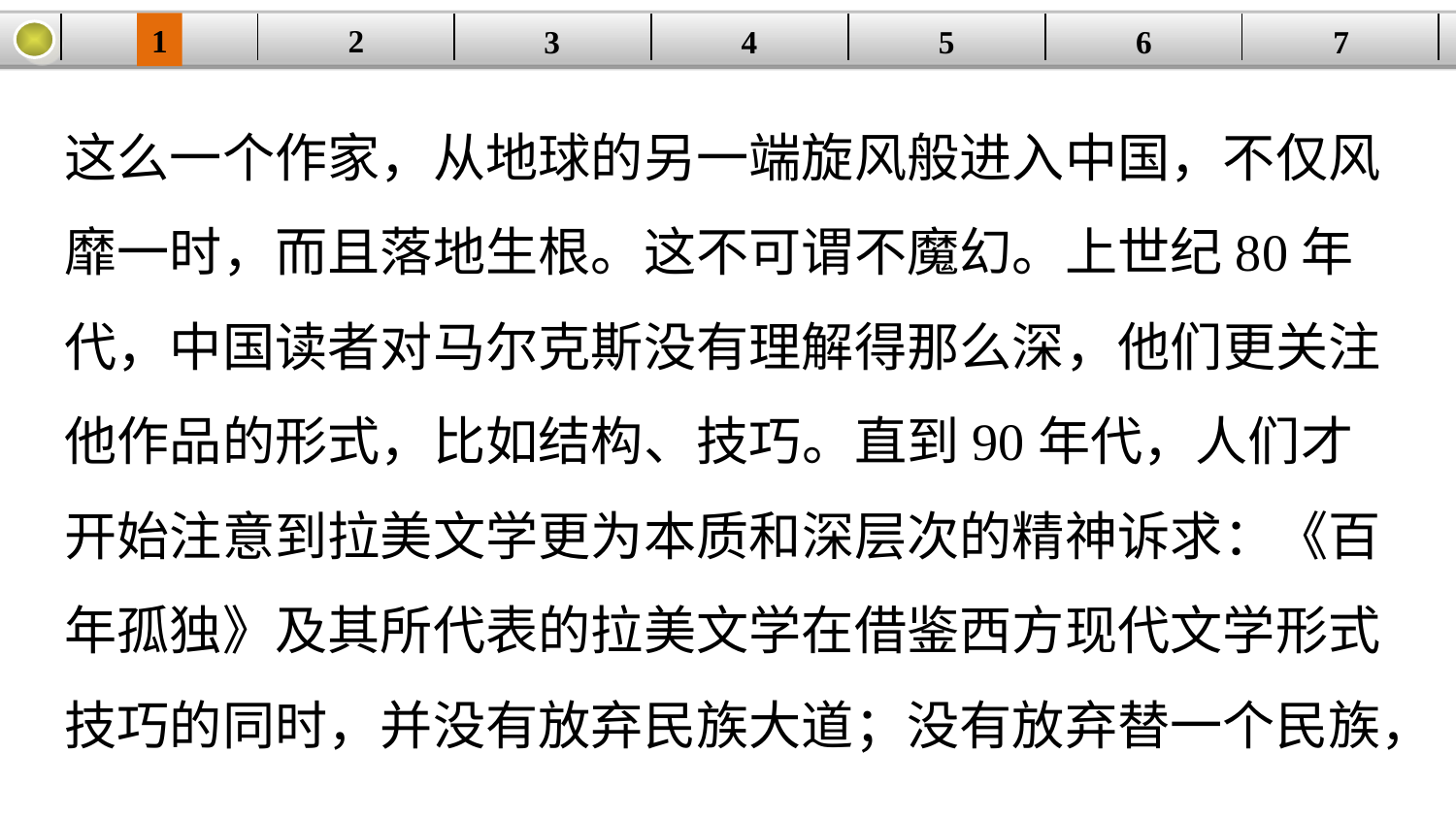

1
2
|  |  |  |  |  |  |  |
| --- | --- | --- | --- | --- | --- | --- |
3
4
5
6
7

这么一个作家，从地球的另一端旋风般进入中国，不仅风靡一时，而且落地生根。这不可谓不魔幻。上世纪80年代，中国读者对马尔克斯没有理解得那么深，他们更关注他作品的形式，比如结构、技巧。直到90年代，人们才开始注意到拉美文学更为本质和深层次的精神诉求：《百年孤独》及其所代表的拉美文学在借鉴西方现代文学形式技巧的同时，并没有放弃民族大道；没有放弃替一个民族，